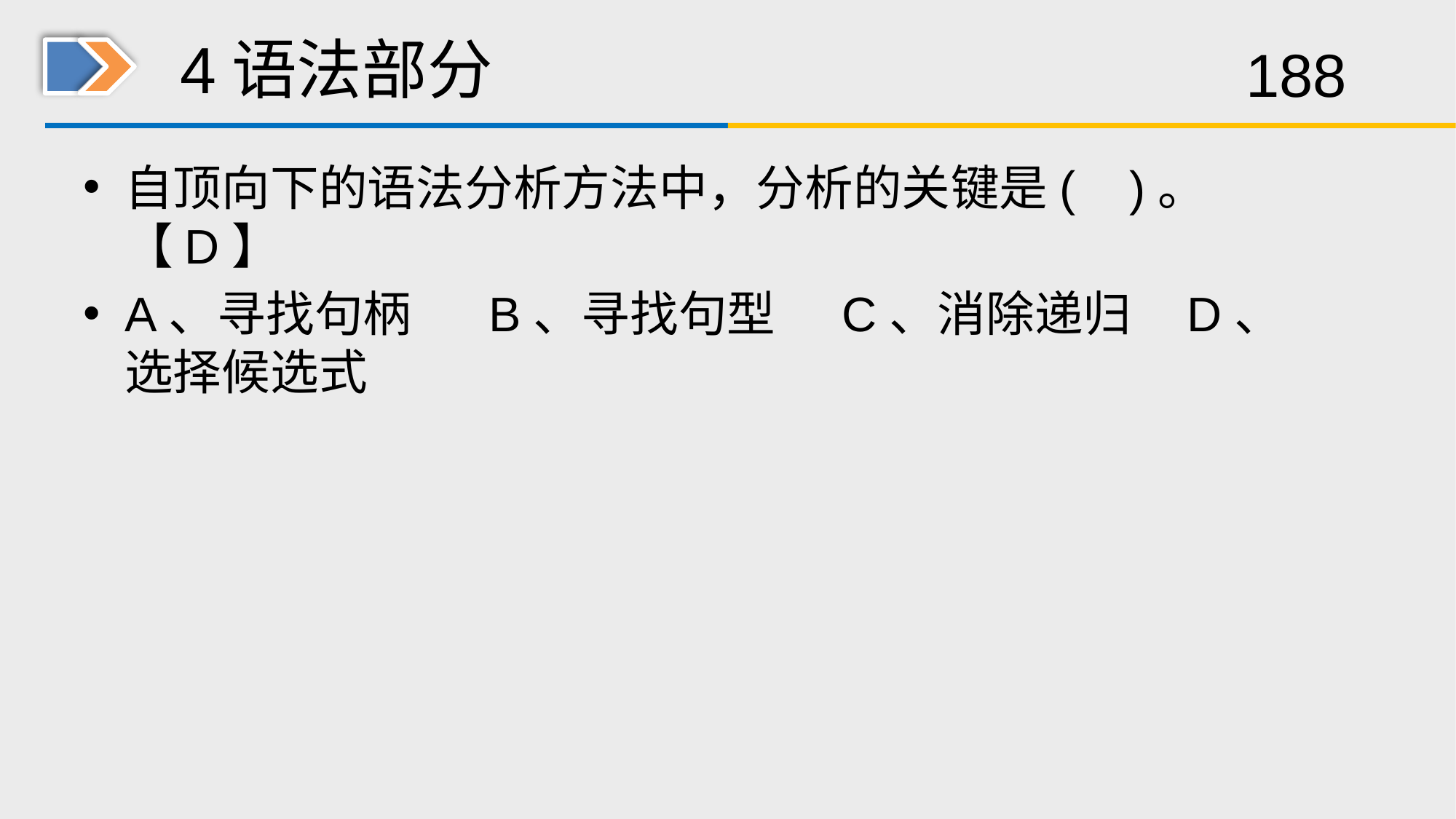

# 4语法部分
188
自顶向下的语法分析方法中，分析的关键是(    )。【D】
A、寻找句柄      B、寻找句型     C、消除递归    D、选择候选式